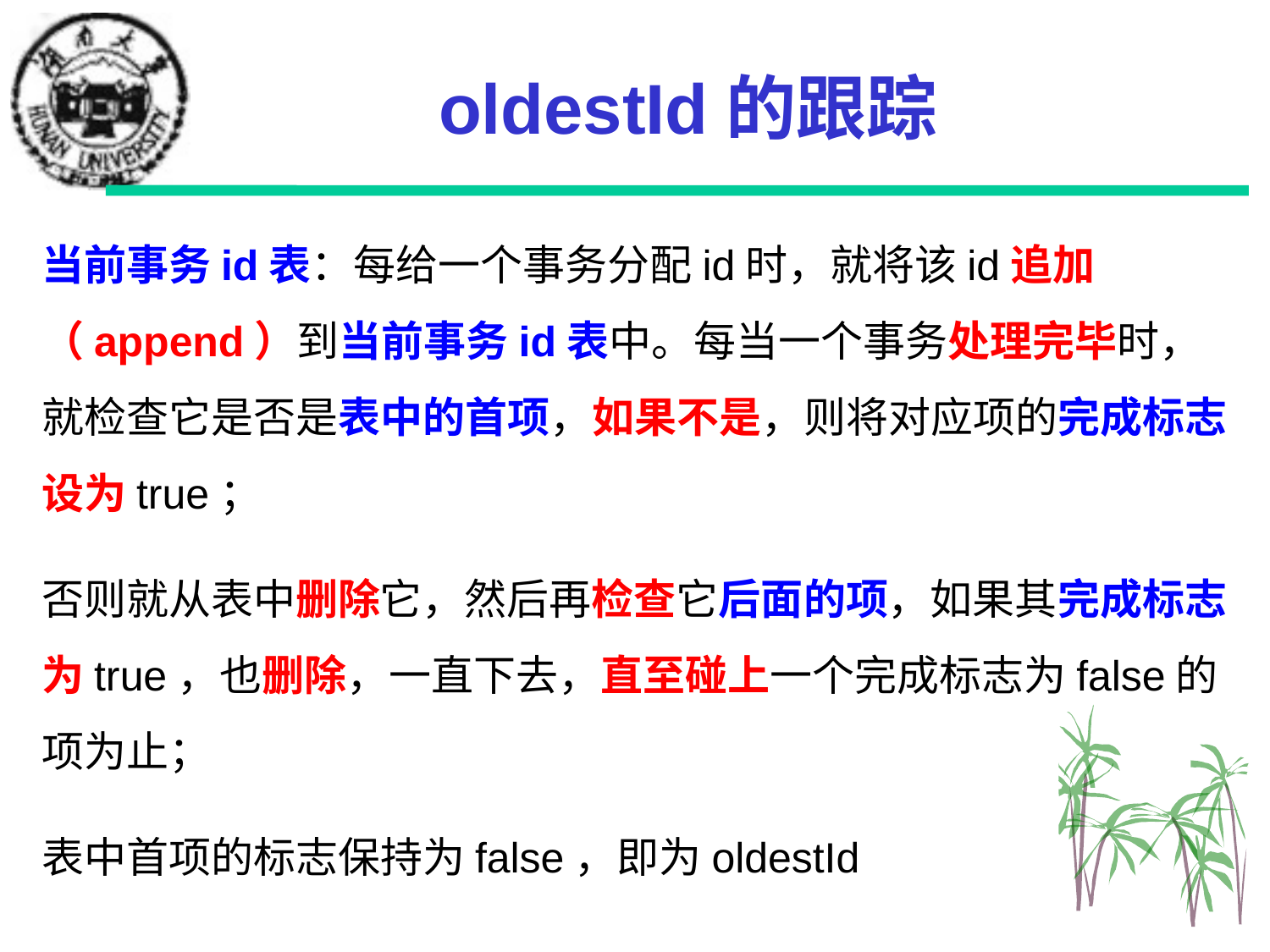

# oldestId的跟踪
当前事务id表：每给一个事务分配id时，就将该id追加（append）到当前事务id表中。每当一个事务处理完毕时，就检查它是否是表中的首项，如果不是，则将对应项的完成标志设为true；
否则就从表中删除它，然后再检查它后面的项，如果其完成标志为true，也删除，一直下去，直至碰上一个完成标志为false的项为止；
表中首项的标志保持为false，即为oldestId